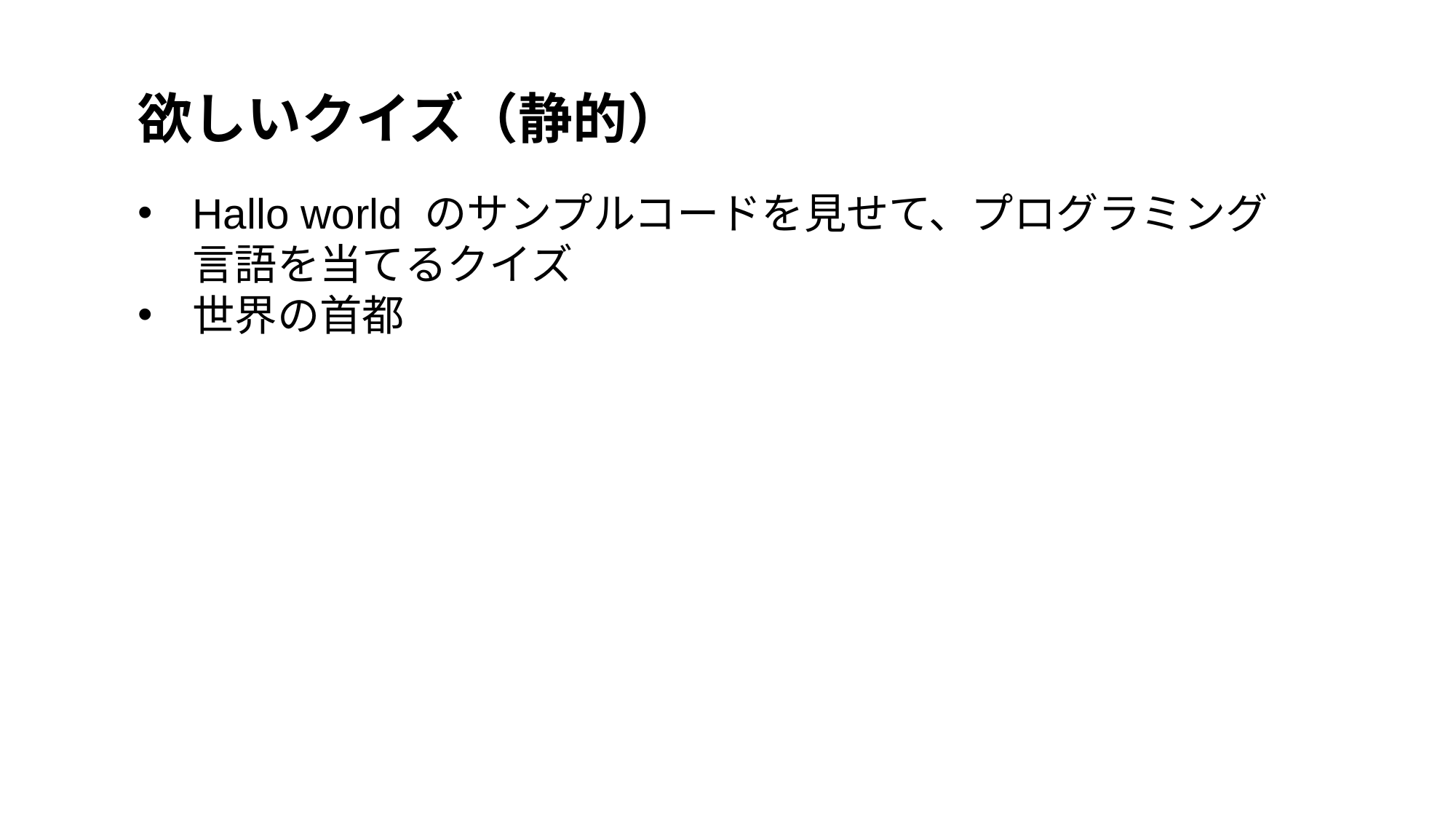

欲しいクイズ（静的）
Hallo world のサンプルコードを見せて、プログラミング言語を当てるクイズ
世界の首都